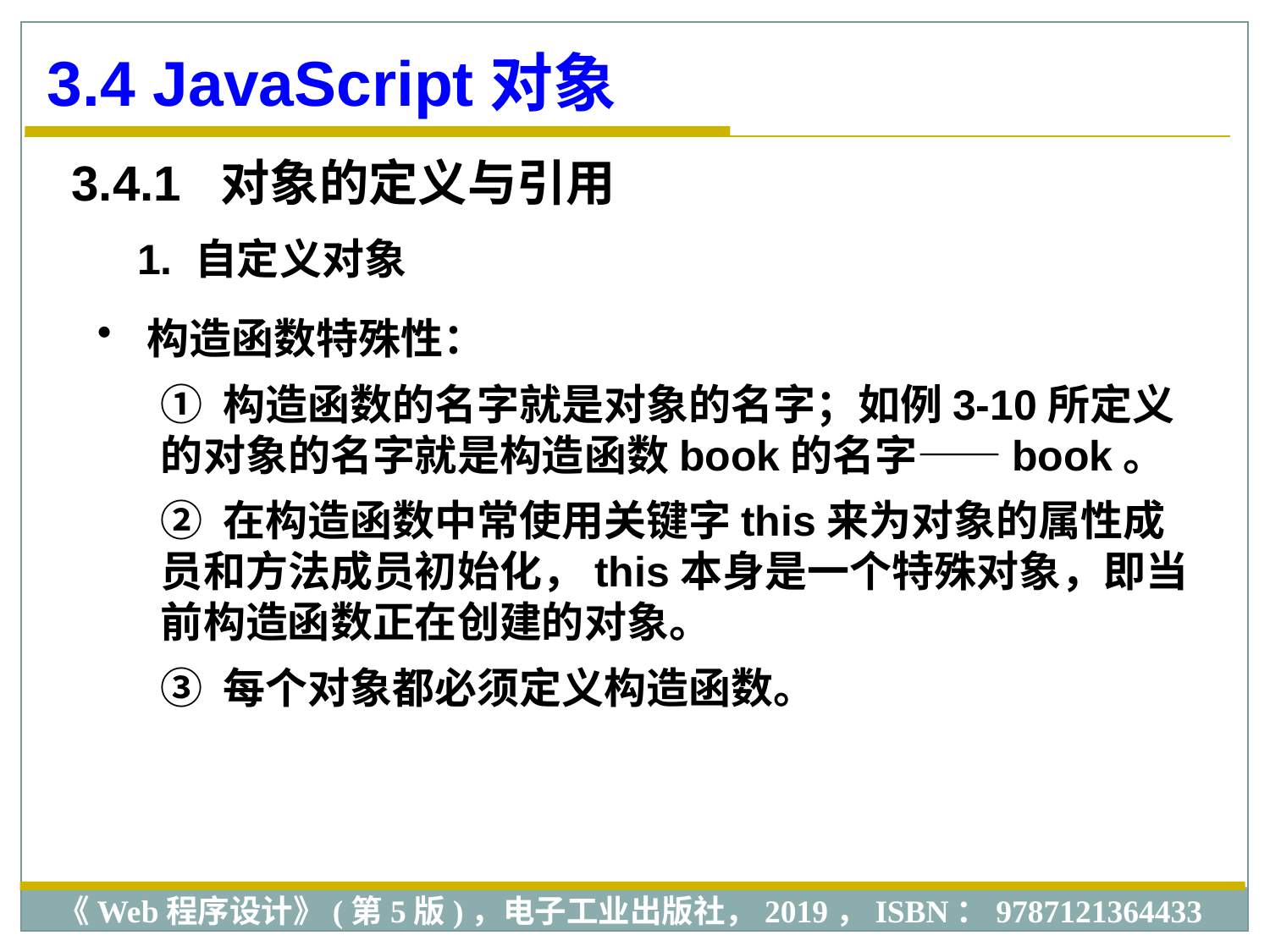

3.4 JavaScript对象
3.4.1  对象的定义与引用
1. 自定义对象
 构造函数特殊性：
① 构造函数的名字就是对象的名字；如例3-10所定义的对象的名字就是构造函数book的名字——book。
② 在构造函数中常使用关键字this来为对象的属性成员和方法成员初始化，this本身是一个特殊对象，即当前构造函数正在创建的对象。
③ 每个对象都必须定义构造函数。